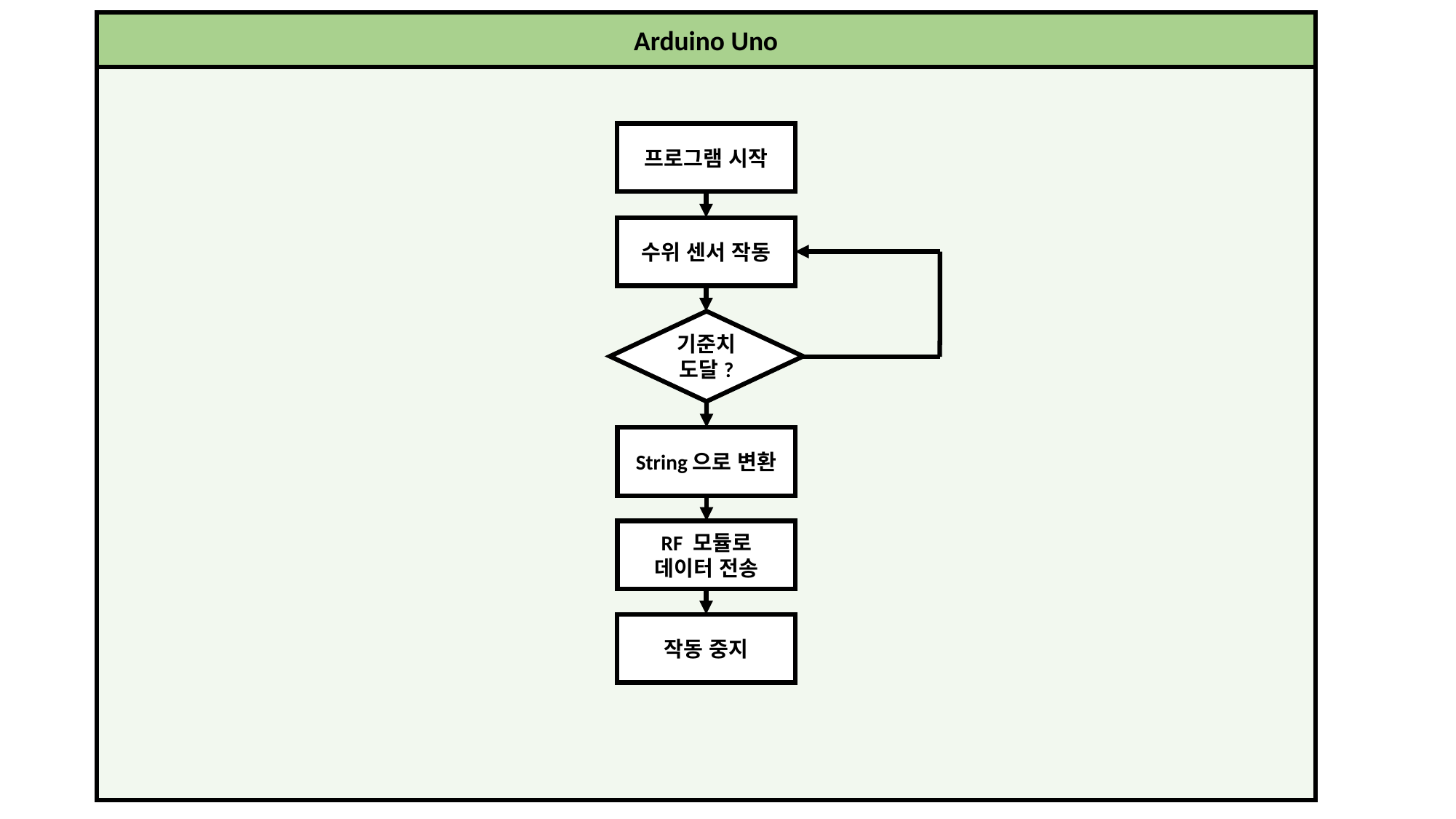

Arduino Uno
프로그램 시작
수위 센서 작동
기준치 도달?
String으로 변환
RF 모듈로
데이터 전송
작동 중지